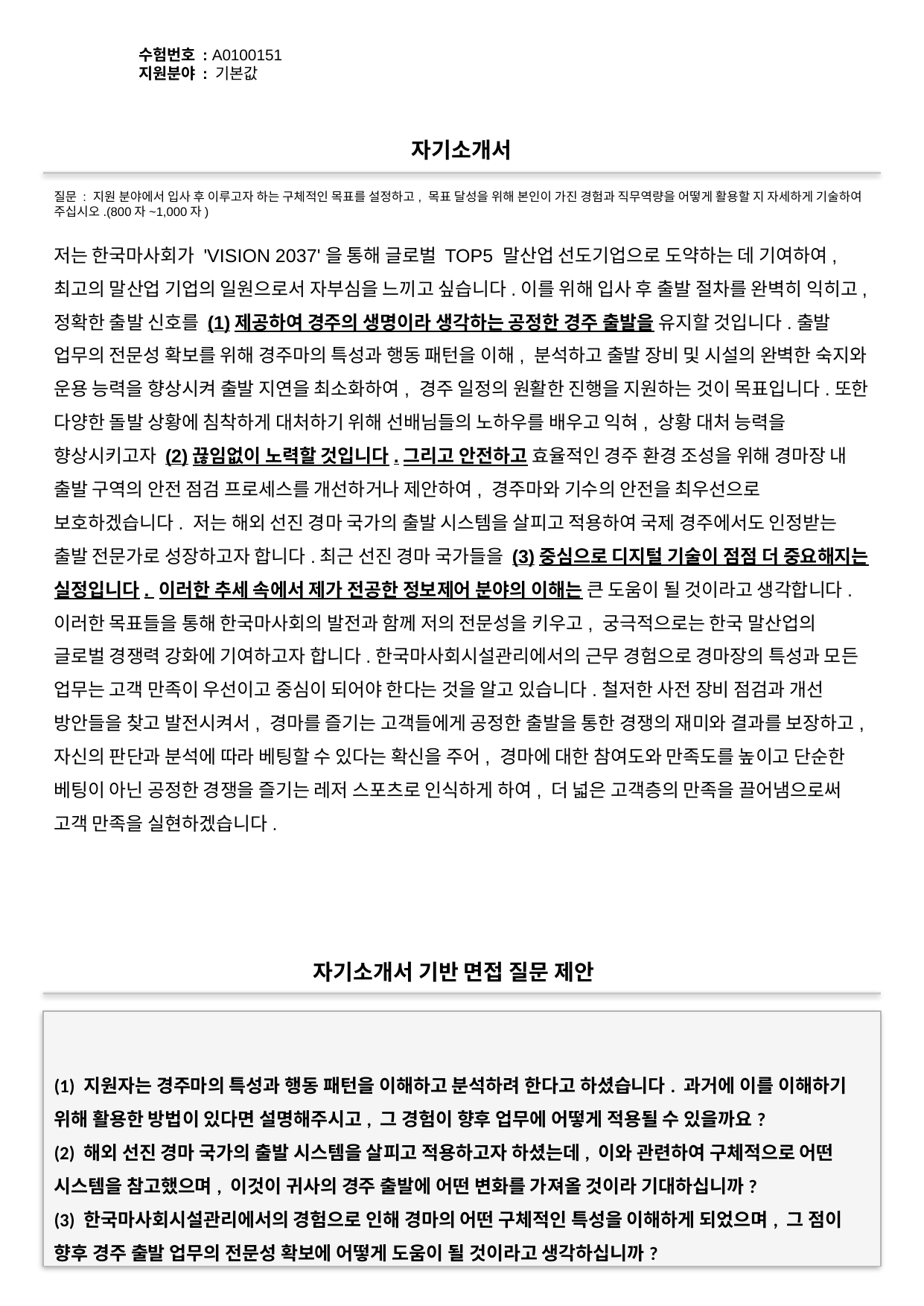

수험번호 : A0100151
지원분야 : 기본값
#

자기소개서

질문 : 지원 분야에서 입사 후 이루고자 하는 구체적인 목표를 설정하고, 목표 달성을 위해 본인이 가진 경험과 직무역량을 어떻게 활용할 지 자세하게 기술하여 주십시오.(800자~1,000자)

저는 한국마사회가 'VISION 2037'을 통해 글로벌 TOP5 말산업 선도기업으로 도약하는 데 기여하여, 최고의 말산업 기업의 일원으로서 자부심을 느끼고 싶습니다.이를 위해 입사 후 출발 절차를 완벽히 익히고, 정확한 출발 신호를 (1)제공하여 경주의 생명이라 생각하는 공정한 경주 출발을 유지할 것입니다.출발 업무의 전문성 확보를 위해 경주마의 특성과 행동 패턴을 이해, 분석하고 출발 장비 및 시설의 완벽한 숙지와 운용 능력을 향상시켜 출발 지연을 최소화하여, 경주 일정의 원활한 진행을 지원하는 것이 목표입니다.또한 다양한 돌발 상황에 침착하게 대처하기 위해 선배님들의 노하우를 배우고 익혀, 상황 대처 능력을 향상시키고자 (2)끊임없이 노력할 것입니다.그리고 안전하고 효율적인 경주 환경 조성을 위해 경마장 내 출발 구역의 안전 점검 프로세스를 개선하거나 제안하여, 경주마와 기수의 안전을 최우선으로 보호하겠습니다. 저는 해외 선진 경마 국가의 출발 시스템을 살피고 적용하여 국제 경주에서도 인정받는 출발 전문가로 성장하고자 합니다.최근 선진 경마 국가들을 (3)중심으로 디지털 기술이 점점 더 중요해지는 실정입니다. 이러한 추세 속에서 제가 전공한 정보제어 분야의 이해는 큰 도움이 될 것이라고 생각합니다.이러한 목표들을 통해 한국마사회의 발전과 함께 저의 전문성을 키우고, 궁극적으로는 한국 말산업의 글로벌 경쟁력 강화에 기여하고자 합니다.한국마사회시설관리에서의 근무 경험으로 경마장의 특성과 모든 업무는 고객 만족이 우선이고 중심이 되어야 한다는 것을 알고 있습니다.철저한 사전 장비 점검과 개선 방안들을 찾고 발전시켜서, 경마를 즐기는 고객들에게 공정한 출발을 통한 경쟁의 재미와 결과를 보장하고, 자신의 판단과 분석에 따라 베팅할 수 있다는 확신을 주어, 경마에 대한 참여도와 만족도를 높이고 단순한 베팅이 아닌 공정한 경쟁을 즐기는 레저 스포츠로 인식하게 하여, 더 넓은 고객층의 만족을 끌어냄으로써 고객 만족을 실현하겠습니다.

자기소개서 기반 면접 질문 제안

(1) 지원자는 경주마의 특성과 행동 패턴을 이해하고 분석하려 한다고 하셨습니다. 과거에 이를 이해하기 위해 활용한 방법이 있다면 설명해주시고, 그 경험이 향후 업무에 어떻게 적용될 수 있을까요?
(2) 해외 선진 경마 국가의 출발 시스템을 살피고 적용하고자 하셨는데, 이와 관련하여 구체적으로 어떤 시스템을 참고했으며, 이것이 귀사의 경주 출발에 어떤 변화를 가져올 것이라 기대하십니까?
(3) 한국마사회시설관리에서의 경험으로 인해 경마의 어떤 구체적인 특성을 이해하게 되었으며, 그 점이 향후 경주 출발 업무의 전문성 확보에 어떻게 도움이 될 것이라고 생각하십니까?